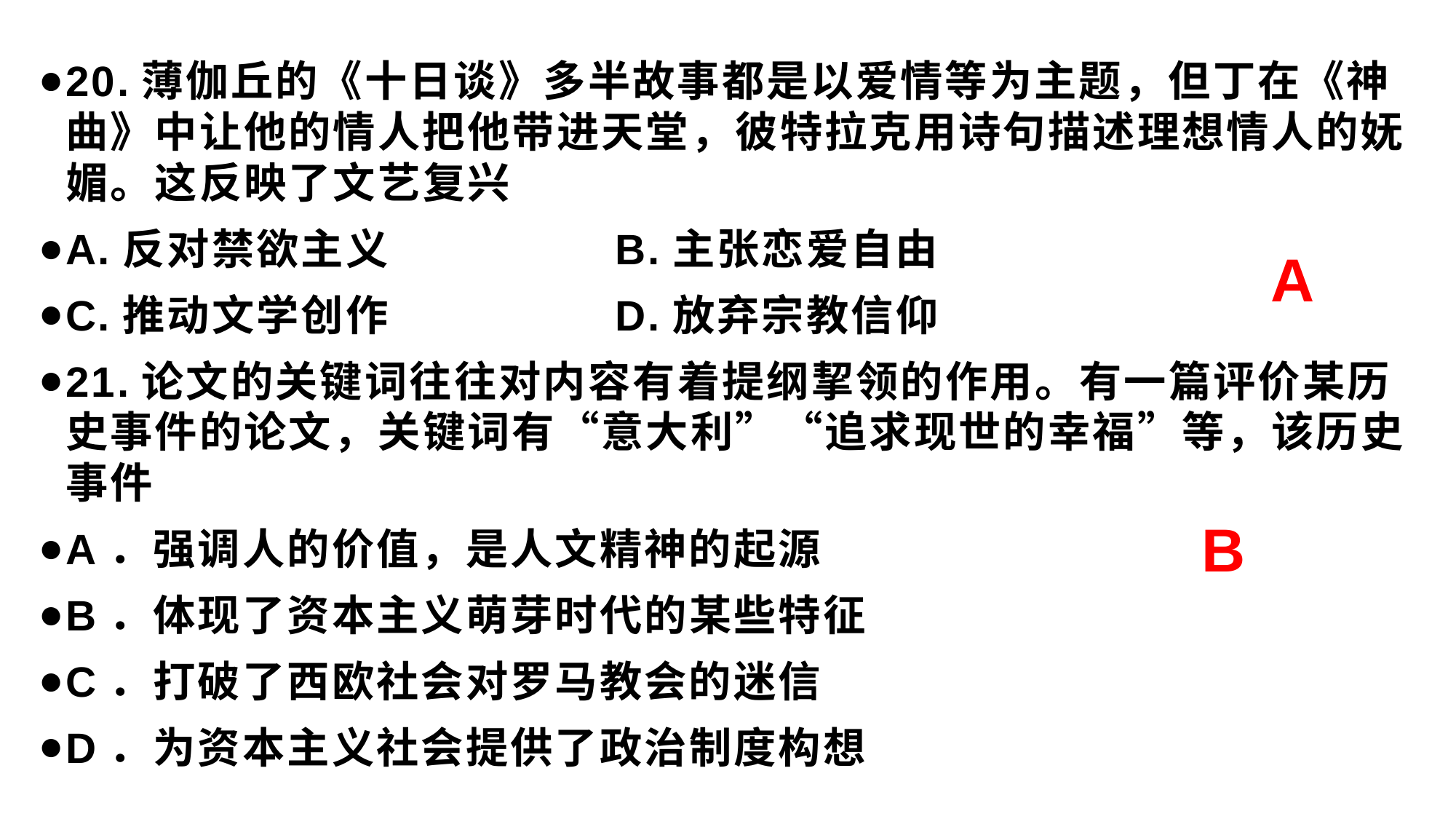

20.薄伽丘的《十日谈》多半故事都是以爱情等为主题，但丁在《神曲》中让他的情人把他带进天堂，彼特拉克用诗句描述理想情人的妩媚。这反映了文艺复兴
A.反对禁欲主义                  B.主张恋爱自由
C.推动文学创作                  D.放弃宗教信仰
21.论文的关键词往往对内容有着提纲挈领的作用。有一篇评价某历史事件的论文，关键词有“意大利”“追求现世的幸福”等，该历史事件
A．强调人的价值，是人文精神的起源
B．体现了资本主义萌芽时代的某些特征
C．打破了西欧社会对罗马教会的迷信
D．为资本主义社会提供了政治制度构想

A
B